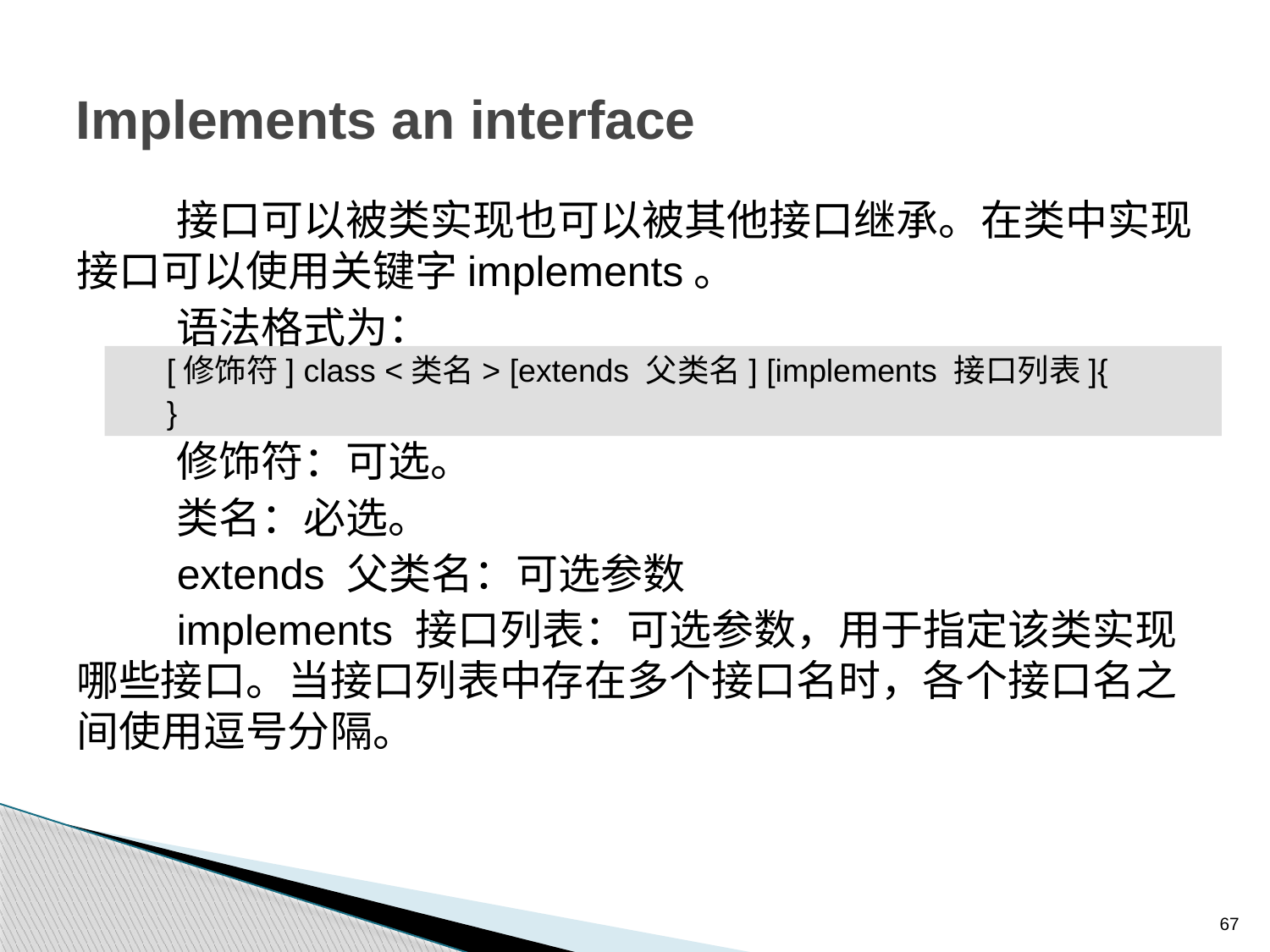

# Implements an interface
接口可以被类实现也可以被其他接口继承。在类中实现接口可以使用关键字implements。
语法格式为：

修饰符：可选。
类名：必选。
extends 父类名：可选参数
implements 接口列表：可选参数，用于指定该类实现哪些接口。当接口列表中存在多个接口名时，各个接口名之间使用逗号分隔。
[修饰符] class <类名> [extends 父类名] [implements 接口列表]{
}
67